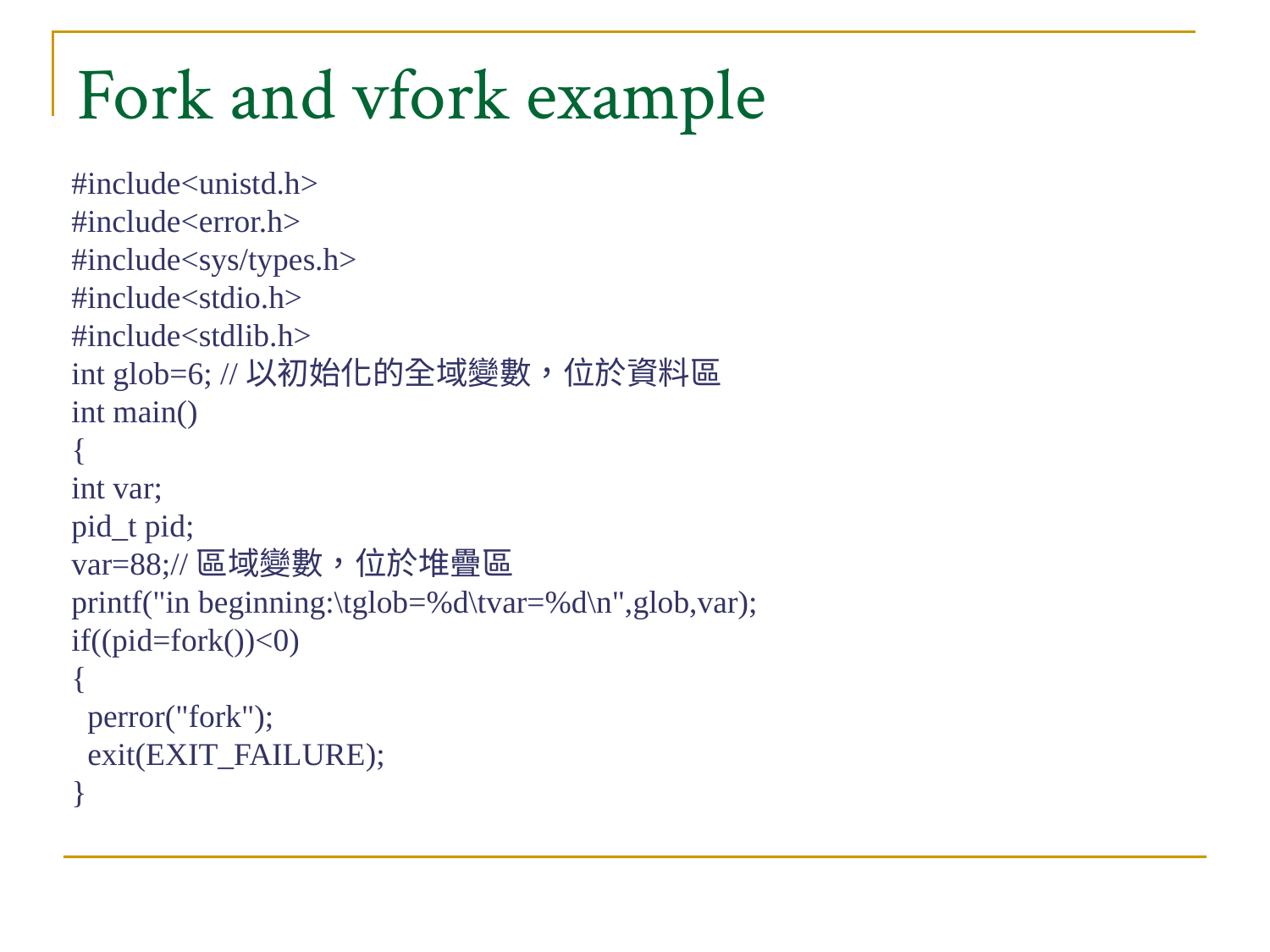

# Fork and vfork example
#include<unistd.h>
#include<error.h>
#include<sys/types.h>
#include<stdio.h>
#include<stdlib.h>
int glob=6; //以初始化的全域變數，位於資料區
int main()
{
int var;
pid_t pid;
var=88;//區域變數，位於堆疊區
printf("in beginning:\tglob=%d\tvar=%d\n",glob,var);
if((pid=fork())<0)
{
  perror("fork");
  exit(EXIT_FAILURE);
}